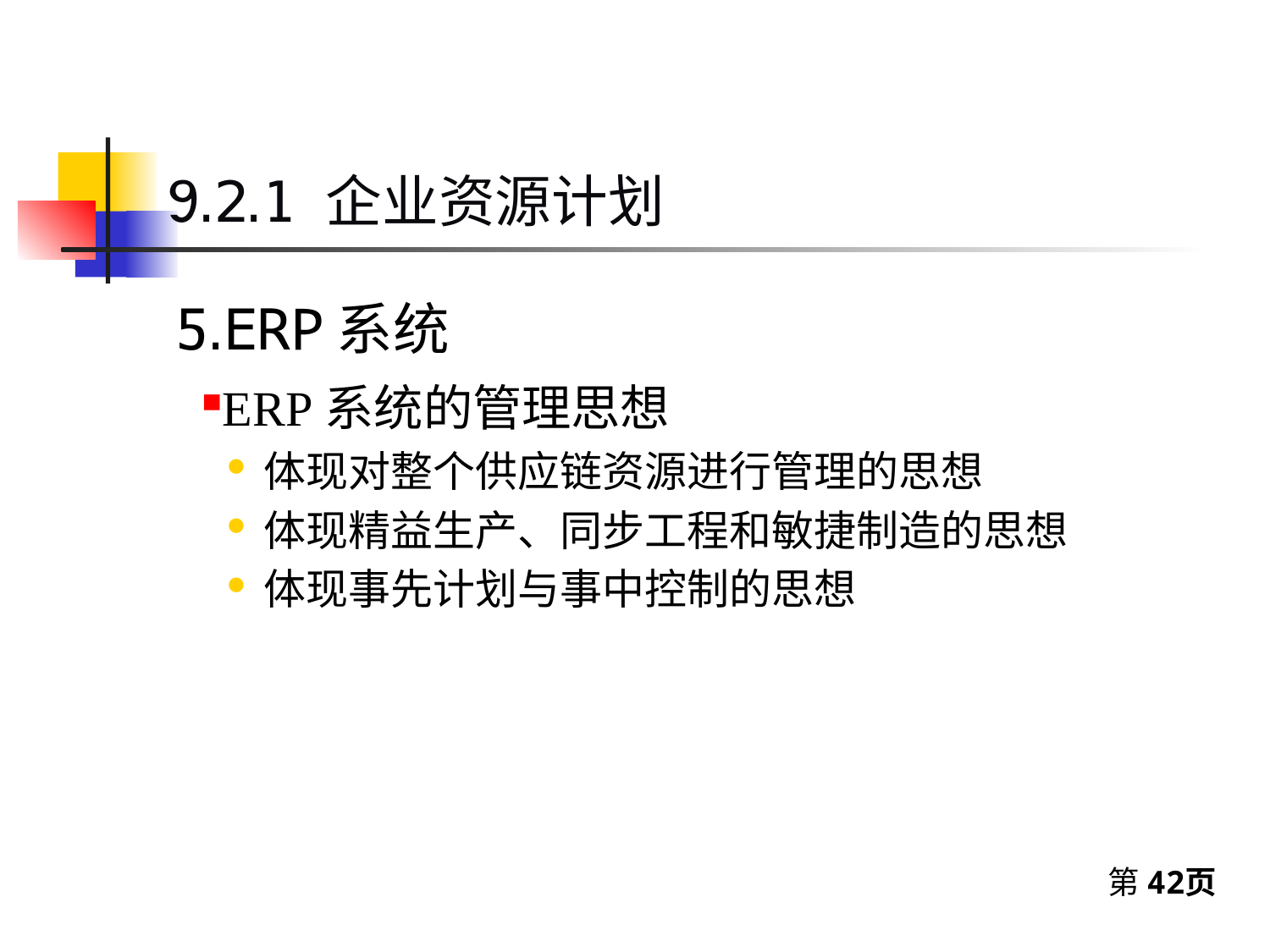

9.2.1 企业资源计划
5.ERP系统
ERP系统的管理思想
体现对整个供应链资源进行管理的思想
体现精益生产、同步工程和敏捷制造的思想
体现事先计划与事中控制的思想